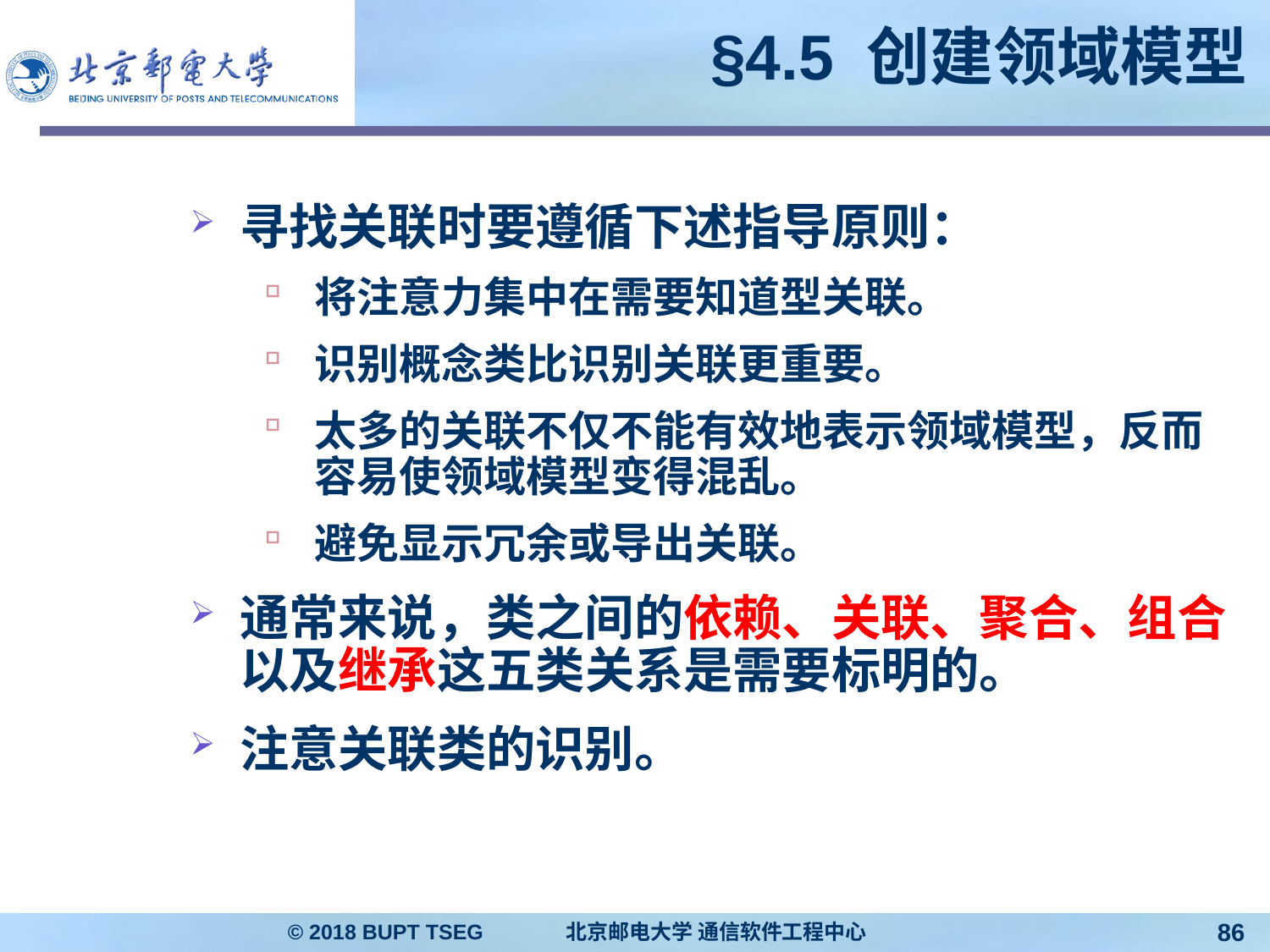

# §4.5 创建领域模型
寻找关联时要遵循下述指导原则：
将注意力集中在需要知道型关联。
识别概念类比识别关联更重要。
太多的关联不仅不能有效地表示领域模型，反而容易使领域模型变得混乱。
避免显示冗余或导出关联。
通常来说，类之间的依赖、关联、聚合、组合以及继承这五类关系是需要标明的。
注意关联类的识别。
© 2018 BUPT TSEG             北京邮电大学 通信软件工程中心